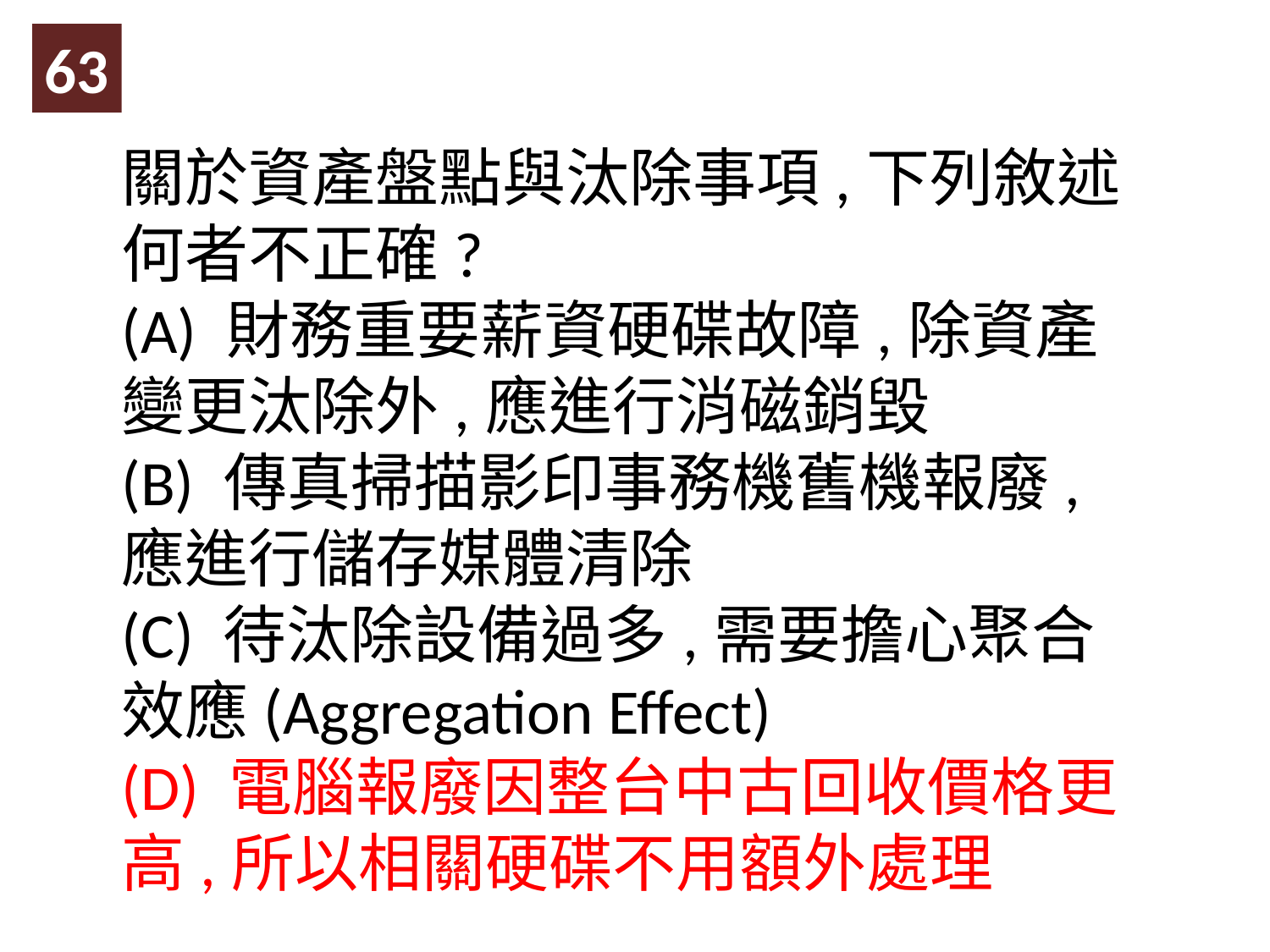

63
關於資產盤點與汰除事項,下列敘述何者不正確?
(A) 財務重要薪資硬碟故障,除資產變更汰除外,應進行消磁銷毀
(B) 傳真掃描影印事務機舊機報廢,應進行儲存媒體清除
(C) 待汰除設備過多,需要擔心聚合效應(Aggregation Effect)
(D) 電腦報廢因整台中古回收價格更高,所以相關硬碟不用額外處理